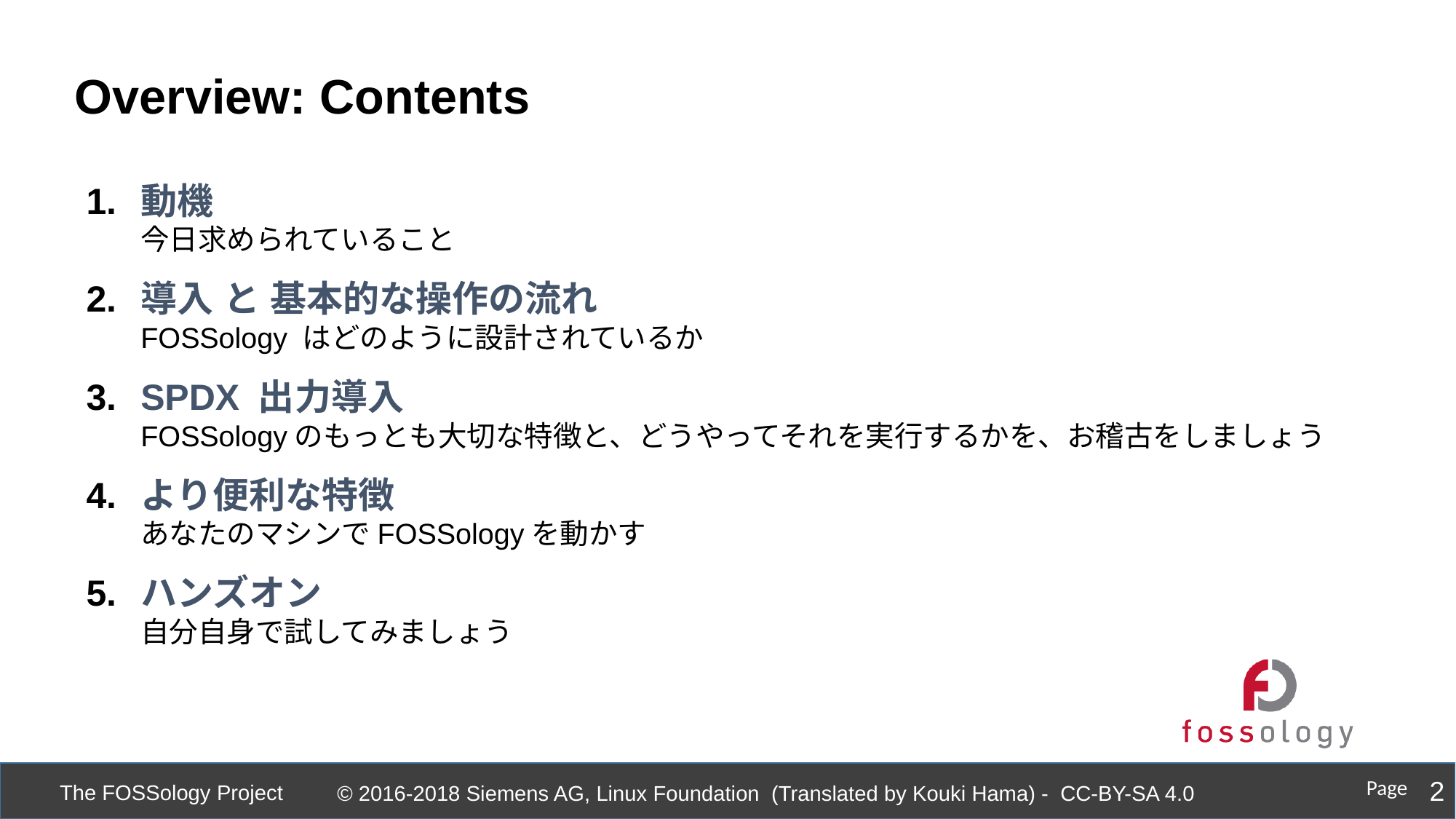

Overview: Contents
動機
今日求められていること
導入 と 基本的な操作の流れ
FOSSology はどのように設計されているか
SPDX 出力導入
FOSSologyのもっとも大切な特徴と、どうやってそれを実行するかを、お稽古をしましょう
より便利な特徴
あなたのマシンでFOSSologyを動かす
ハンズオン
自分自身で試してみましょう

 Page